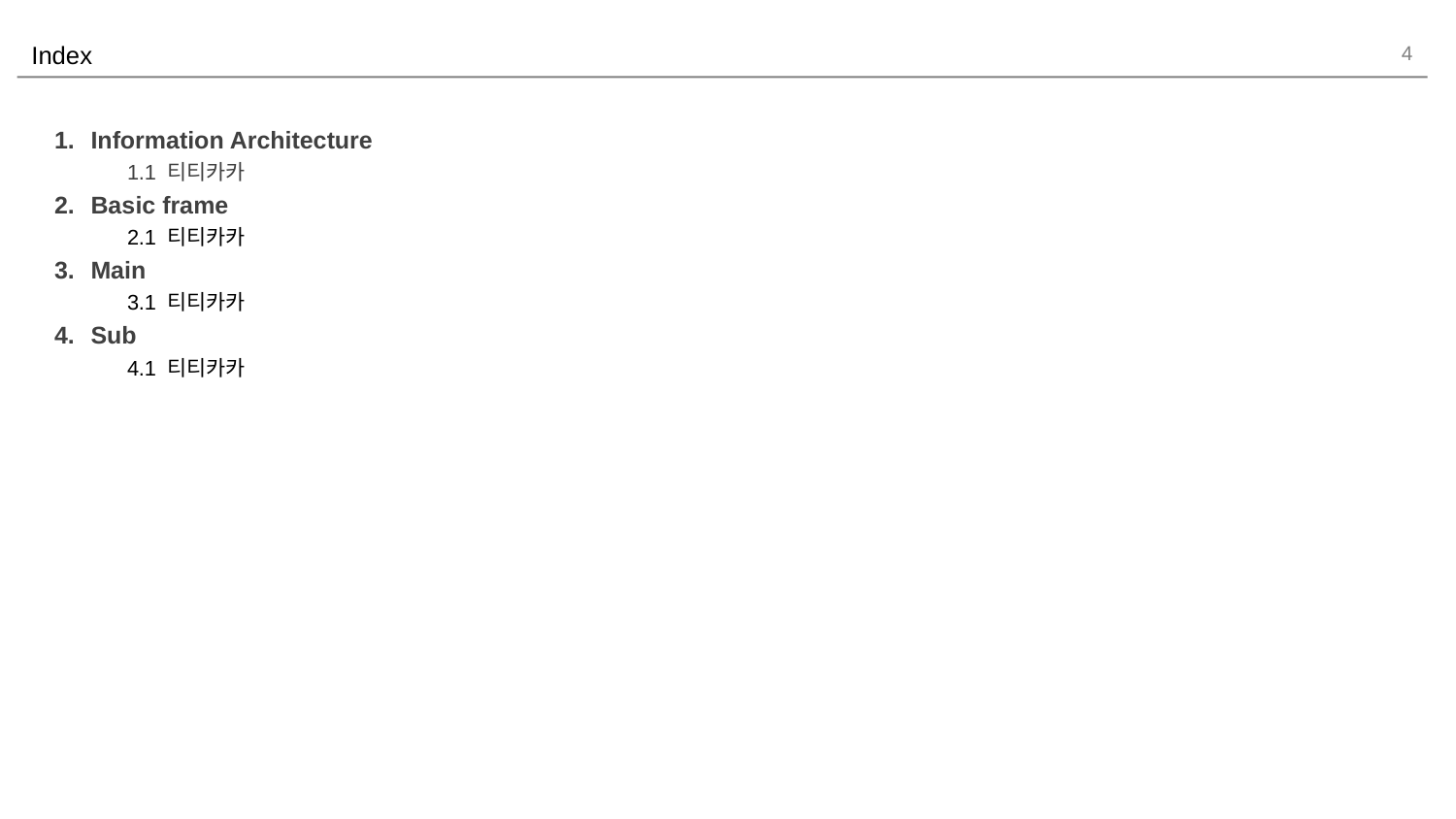

4
# Index
Information Architecture
1.1 티티카카
Basic frame
2.1 티티카카
Main
3.1 티티카카
Sub
4.1 티티카카